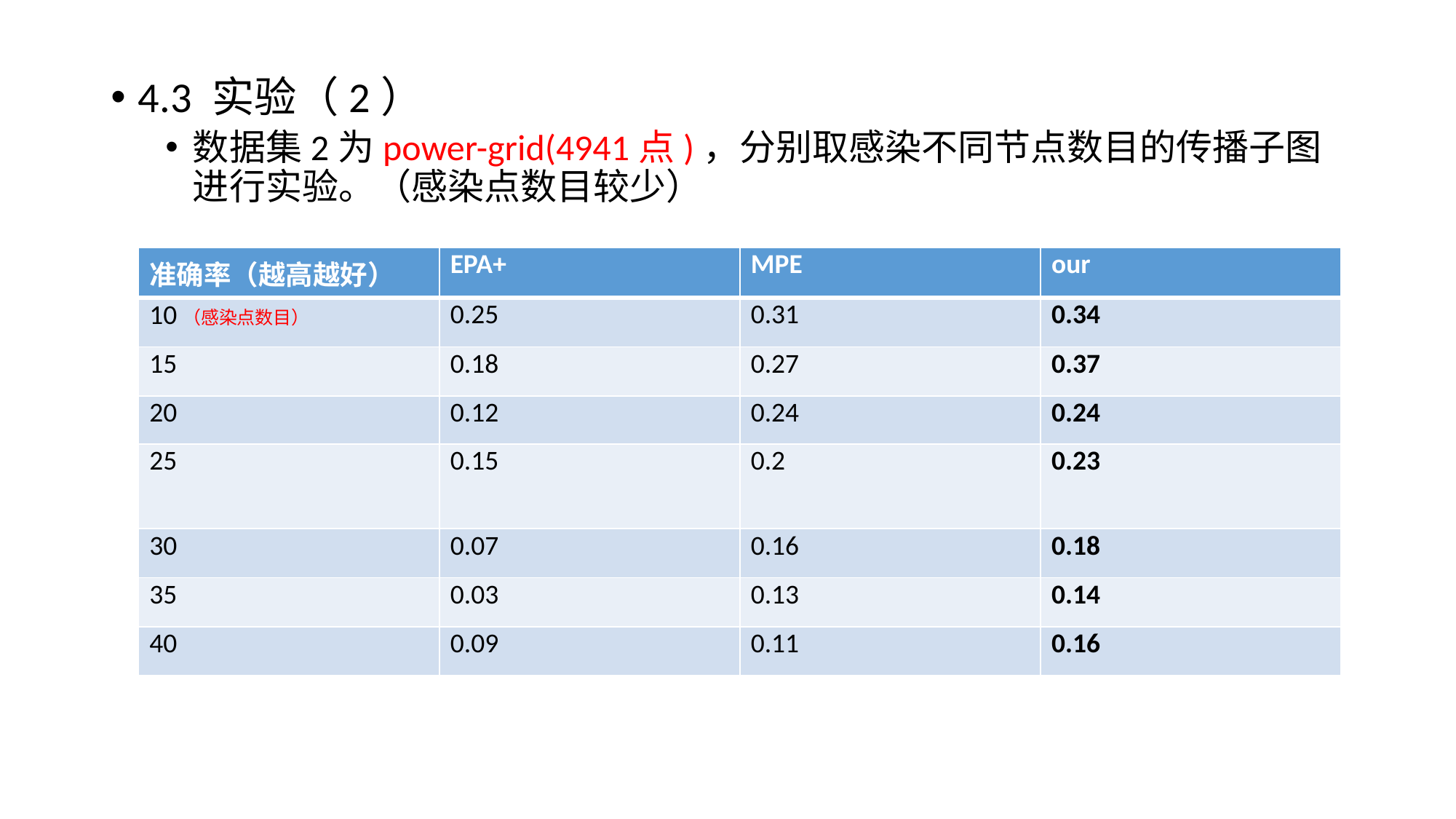

4.3 实验（2）
数据集2为power-grid(4941点)，分别取感染不同节点数目的传播子图进行实验。（感染点数目较少）
| 准确率（越高越好） | EPA+ | MPE | our |
| --- | --- | --- | --- |
| 10（感染点数目） | 0.25 | 0.31 | 0.34 |
| 15 | 0.18 | 0.27 | 0.37 |
| 20 | 0.12 | 0.24 | 0.24 |
| 25 | 0.15 | 0.2 | 0.23 |
| 30 | 0.07 | 0.16 | 0.18 |
| 35 | 0.03 | 0.13 | 0.14 |
| 40 | 0.09 | 0.11 | 0.16 |